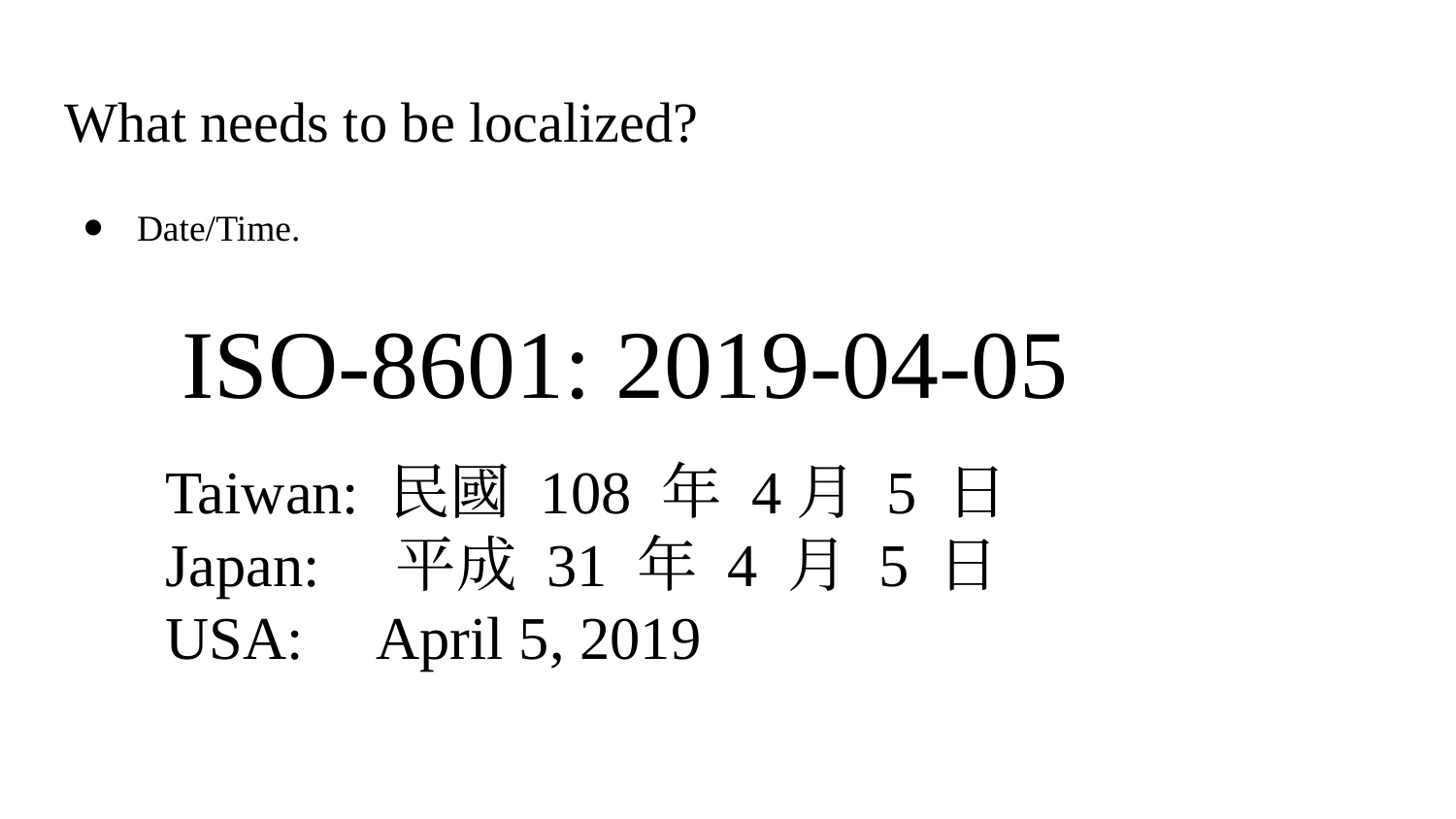

# What needs to be localized?
Date/Time.

ISO-8601: 2019-04-05

Taiwan: 民國 108 年 4月 5 日
Japan:    平成 31 年 4 月 5 日
USA:     April 5, 2019